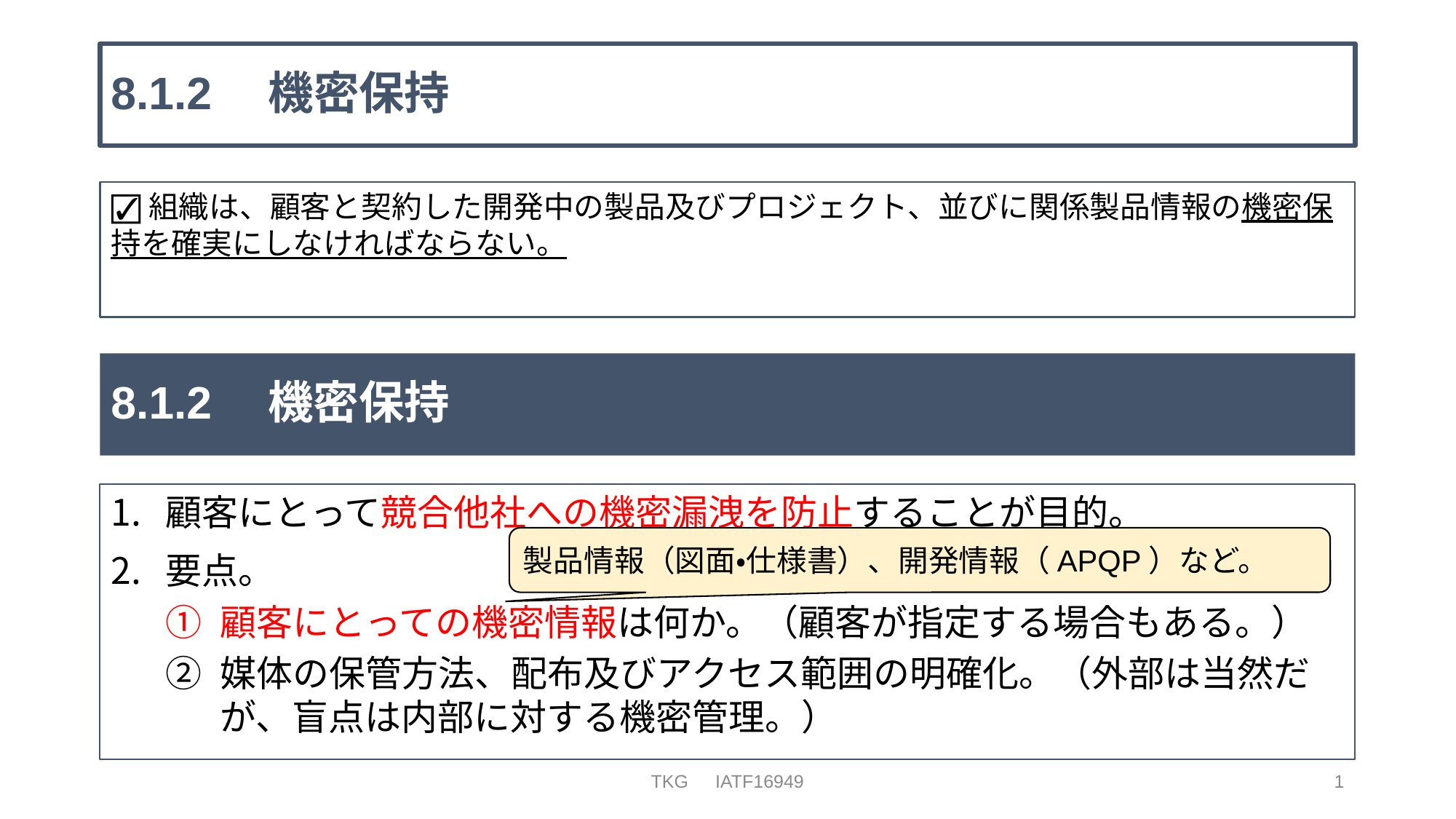

# 8.1.2　機密保持
☑組織は、顧客と契約した開発中の製品及びプロジェクト、並びに関係製品情報の機密保持を確実にしなければならない。
8.1.2　機密保持
顧客にとって競合他社への機密漏洩を防止することが目的。
要点。
顧客にとっての機密情報は何か。（顧客が指定する場合もある。）
媒体の保管方法、配布及びアクセス範囲の明確化。（外部は当然だが、盲点は内部に対する機密管理。）
製品情報（図面・仕様書）、開発情報（APQP）など。
TKG　IATF16949
1